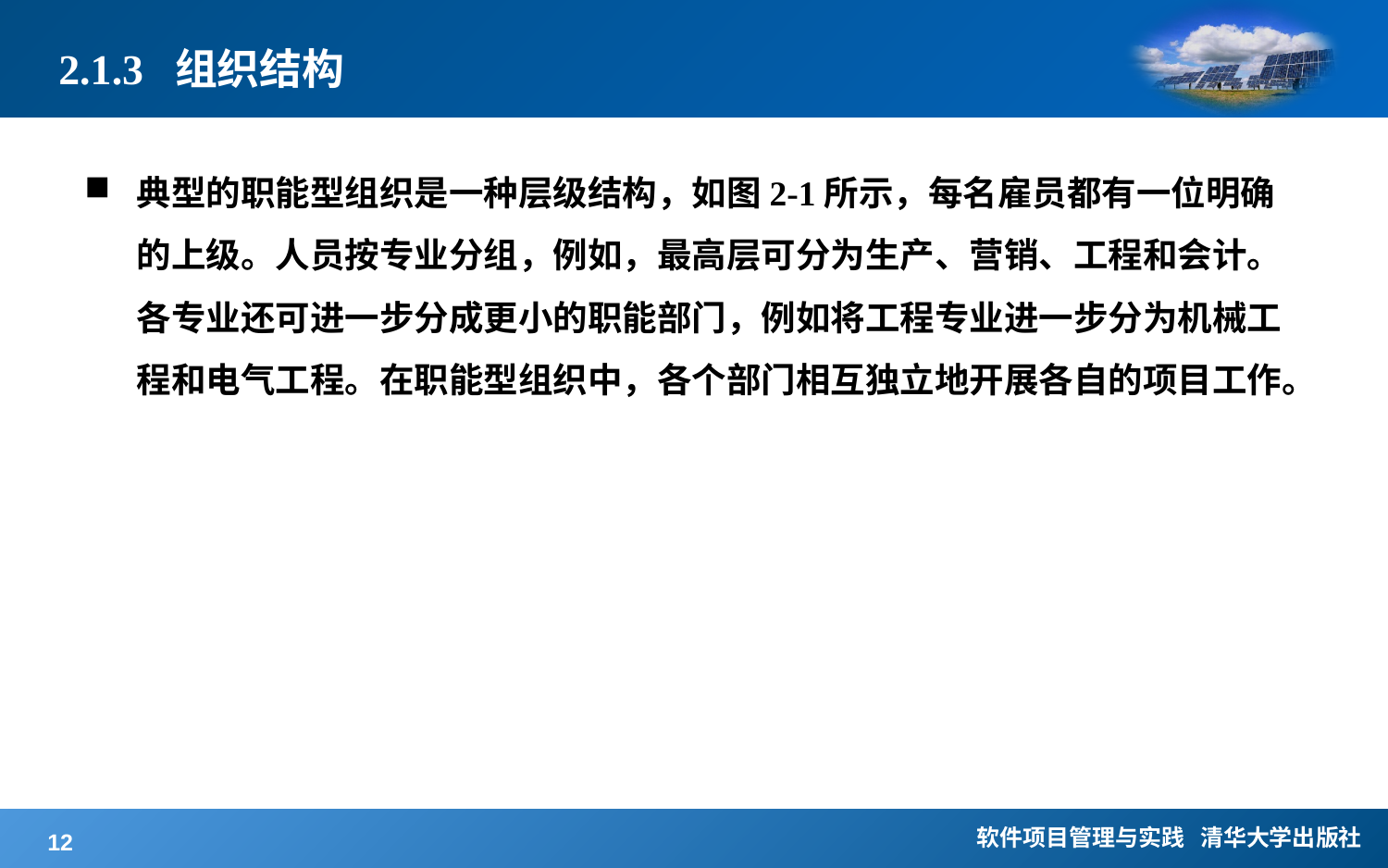

# 2.1.3  组织结构
典型的职能型组织是一种层级结构，如图2-1所示，每名雇员都有一位明确的上级。人员按专业分组，例如，最高层可分为生产、营销、工程和会计。各专业还可进一步分成更小的职能部门，例如将工程专业进一步分为机械工程和电气工程。在职能型组织中，各个部门相互独立地开展各自的项目工作。